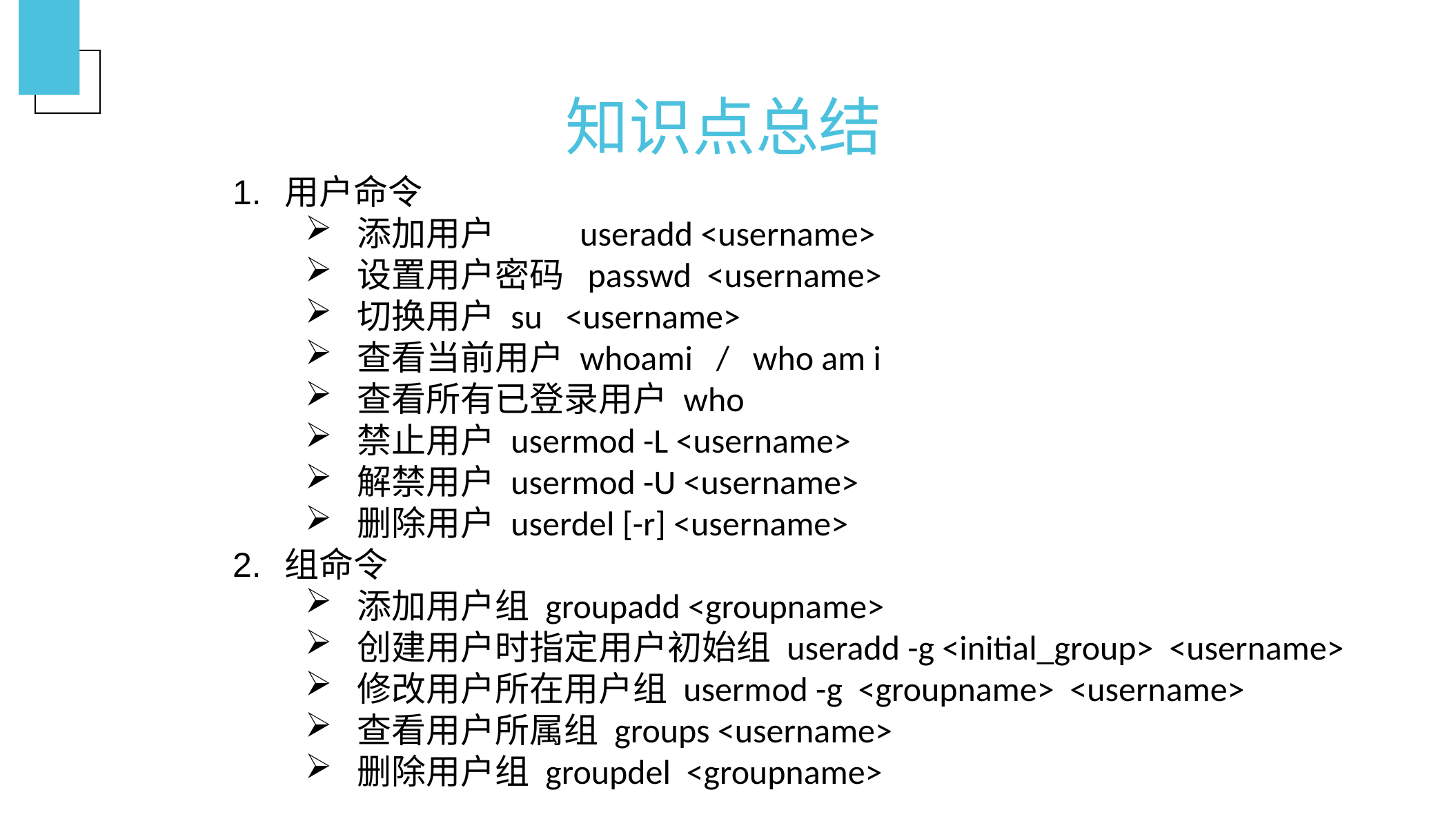

知识点总结
用户命令
添加用户	 useradd <username>
设置用户密码  passwd  <username>
切换用户 su   <username>
查看当前用户 whoami   /   who am i
查看所有已登录用户 who
禁止用户 usermod -L <username>
解禁用户 usermod -U <username>
删除用户 userdel [-r] <username>
组命令
添加用户组 groupadd <groupname>
创建用户时指定用户初始组 useradd -g <initial_group>  <username>
修改用户所在用户组 usermod -g  <groupname>  <username>
查看用户所属组 groups <username>
删除用户组 groupdel  <groupname>